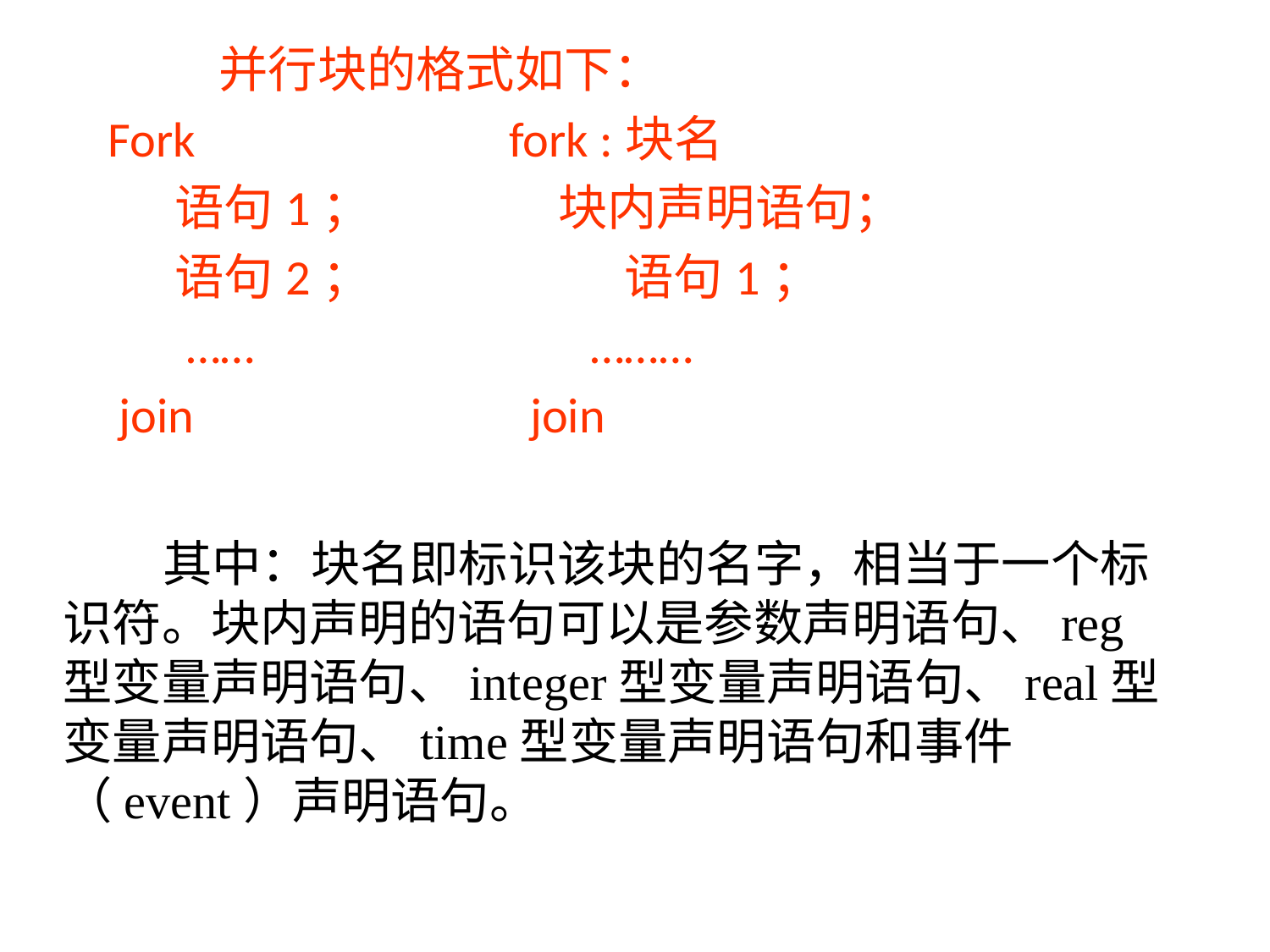

并行块的格式如下：
Fork                            fork :块名
     语句1；                 块内声明语句；
     语句2；                       语句1；
       ……                              ………
 join                              join
        其中：块名即标识该块的名字，相当于一个标识符。块内声明的语句可以是参数声明语句、reg型变量声明语句、integer型变量声明语句、real型变量声明语句、time型变量声明语句和事件（event）声明语句。